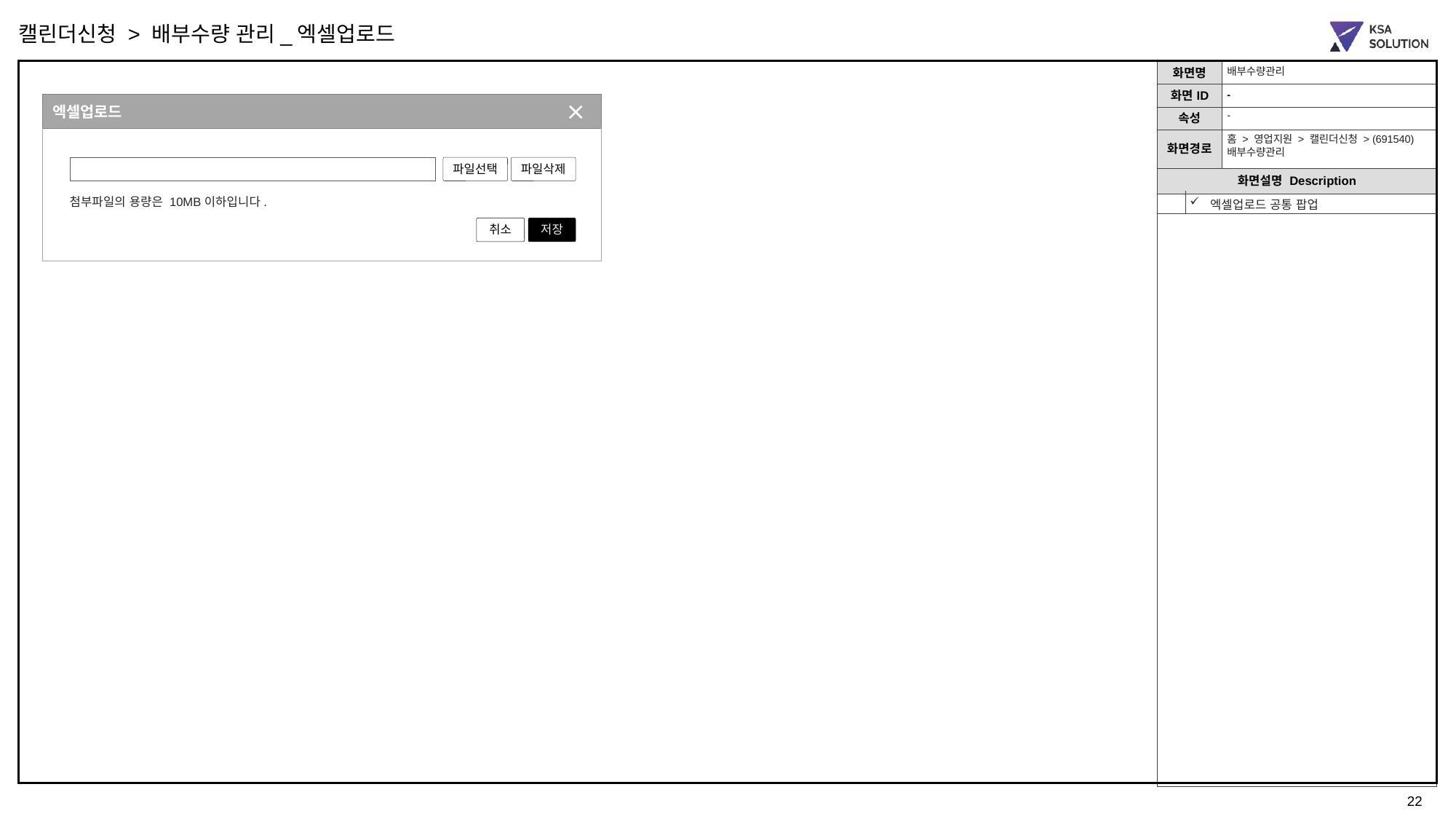

캘린더신청 > 배부수량 관리_엑셀업로드
배부수량관리
-
엑셀업로드

파일선택
파일삭제

첨부파일의 용량은 10MB이하입니다.
취소
저장
-
홈 > 영업지원 > 캘린더신청 > (691540) 배부수량관리
|  | 엑셀업로드 공통 팝업 |
| --- | --- |